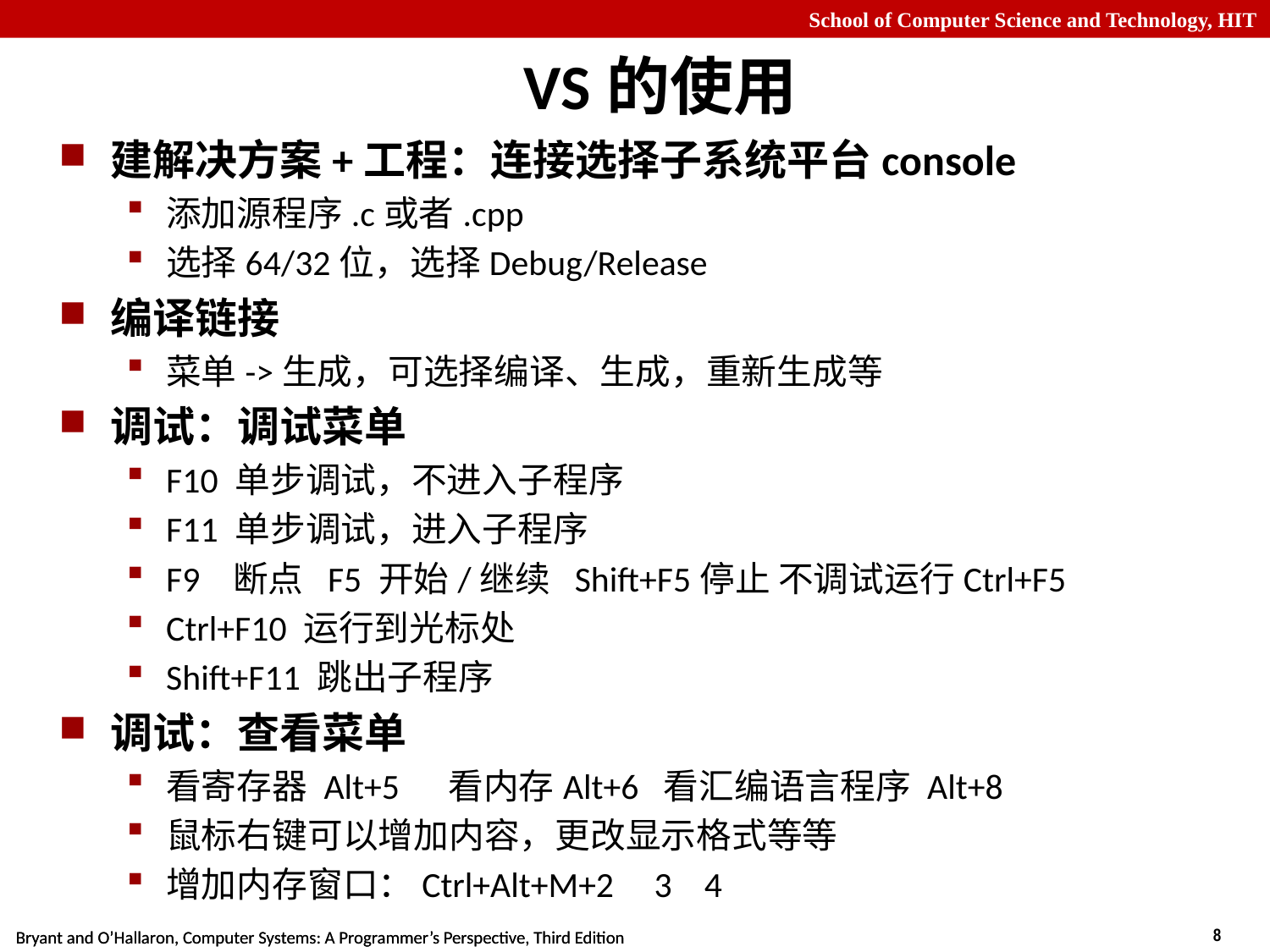

# VS的使用
建解决方案+工程：连接选择子系统平台console
添加源程序.c或者.cpp
选择64/32位，选择Debug/Release
编译链接
菜单->生成，可选择编译、生成，重新生成等
调试：调试菜单
F10 单步调试，不进入子程序
F11 单步调试，进入子程序
F9   断点  F5 开始/继续  Shift+F5停止 不调试运行Ctrl+F5
Ctrl+F10 运行到光标处
Shift+F11 跳出子程序
调试：查看菜单
看寄存器 Alt+5     看内存Alt+6  看汇编语言程序 Alt+8
鼠标右键可以增加内容，更改显示格式等等
增加内存窗口：Ctrl+Alt+M+2     3    4